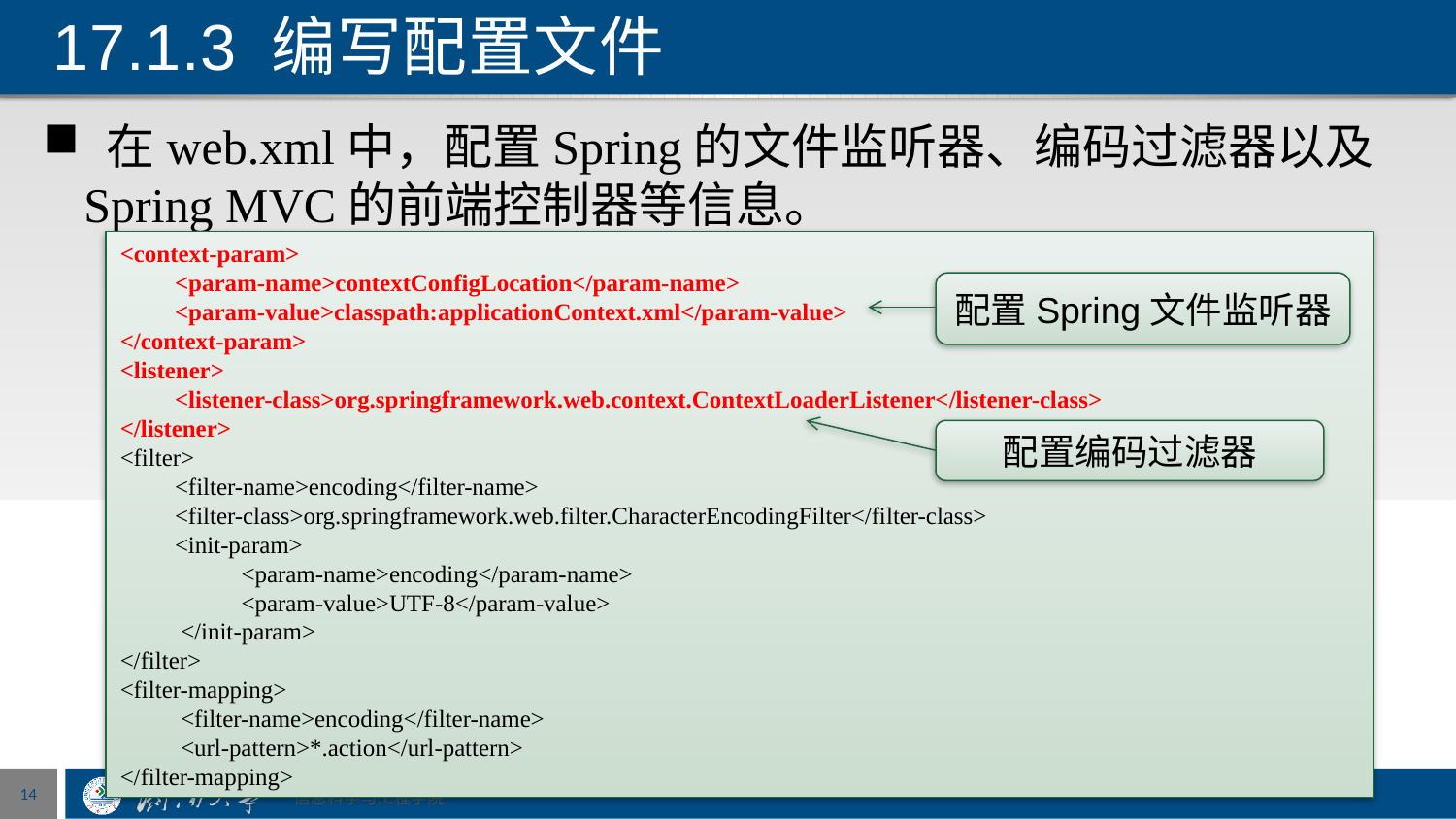

# 17.1.3 编写配置文件
 在web.xml中，配置Spring的文件监听器、编码过滤器以及Spring MVC的前端控制器等信息。
<context-param>
         <param-name>contextConfigLocation</param-name>
         <param-value>classpath:applicationContext.xml</param-value>
</context-param>
<listener>
         <listener-class>org.springframework.web.context.ContextLoaderListener</listener-class>
</listener>
<filter>
         <filter-name>encoding</filter-name>
         <filter-class>org.springframework.web.filter.CharacterEncodingFilter</filter-class>
         <init-param>
                    <param-name>encoding</param-name>
                    <param-value>UTF-8</param-value>
          </init-param>
</filter>
<filter-mapping>
          <filter-name>encoding</filter-name>
          <url-pattern>*.action</url-pattern>
</filter-mapping>
配置Spring文件监听器
配置编码过滤器